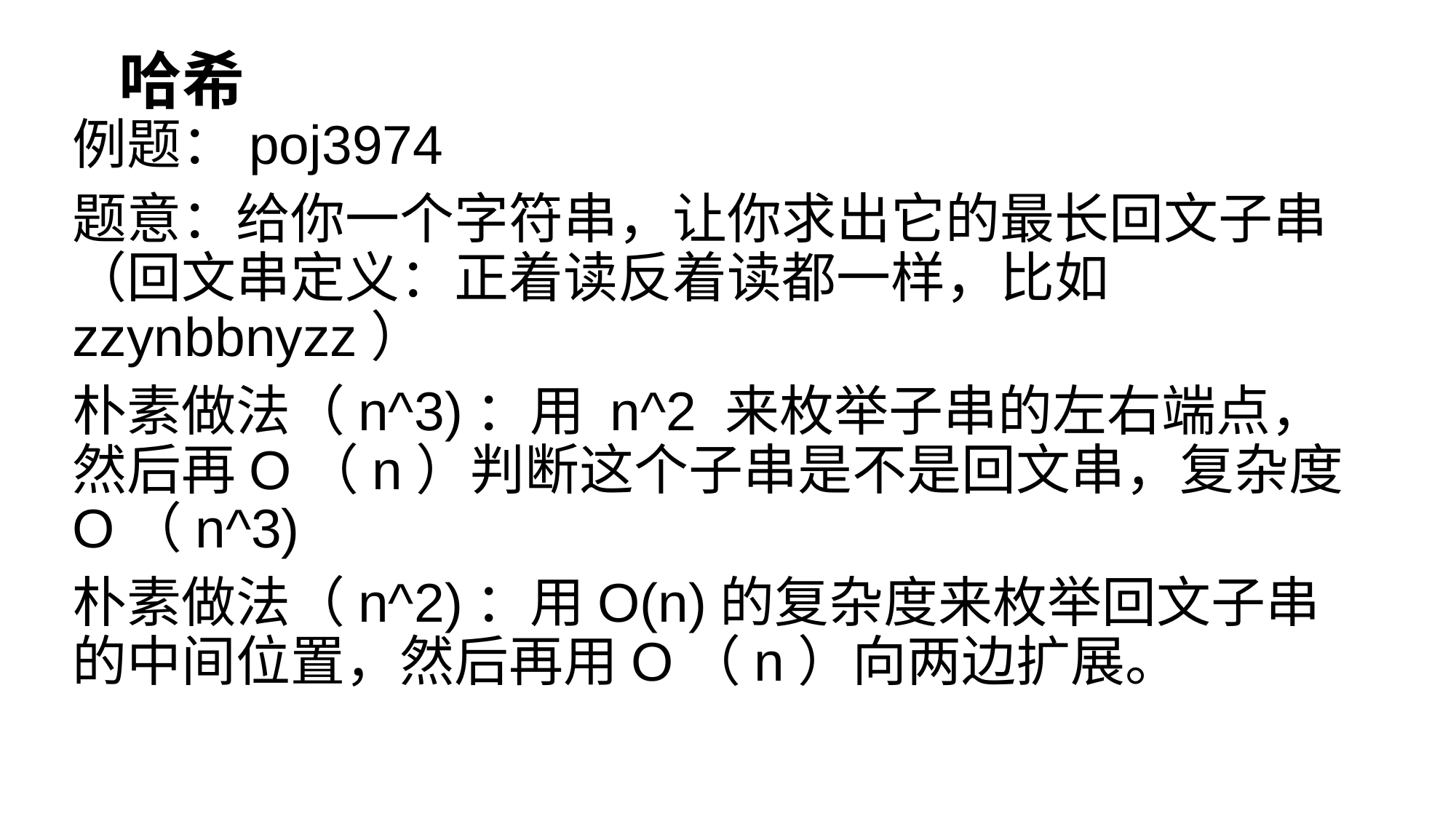

# 哈希
例题：poj3974
题意：给你一个字符串，让你求出它的最长回文子串（回文串定义：正着读反着读都一样，比如zzynbbnyzz）
朴素做法（n^3)：用 n^2 来枚举子串的左右端点，然后再O（n）判断这个子串是不是回文串，复杂度O（n^3)
朴素做法（n^2)：用O(n)的复杂度来枚举回文子串的中间位置，然后再用O（n）向两边扩展。